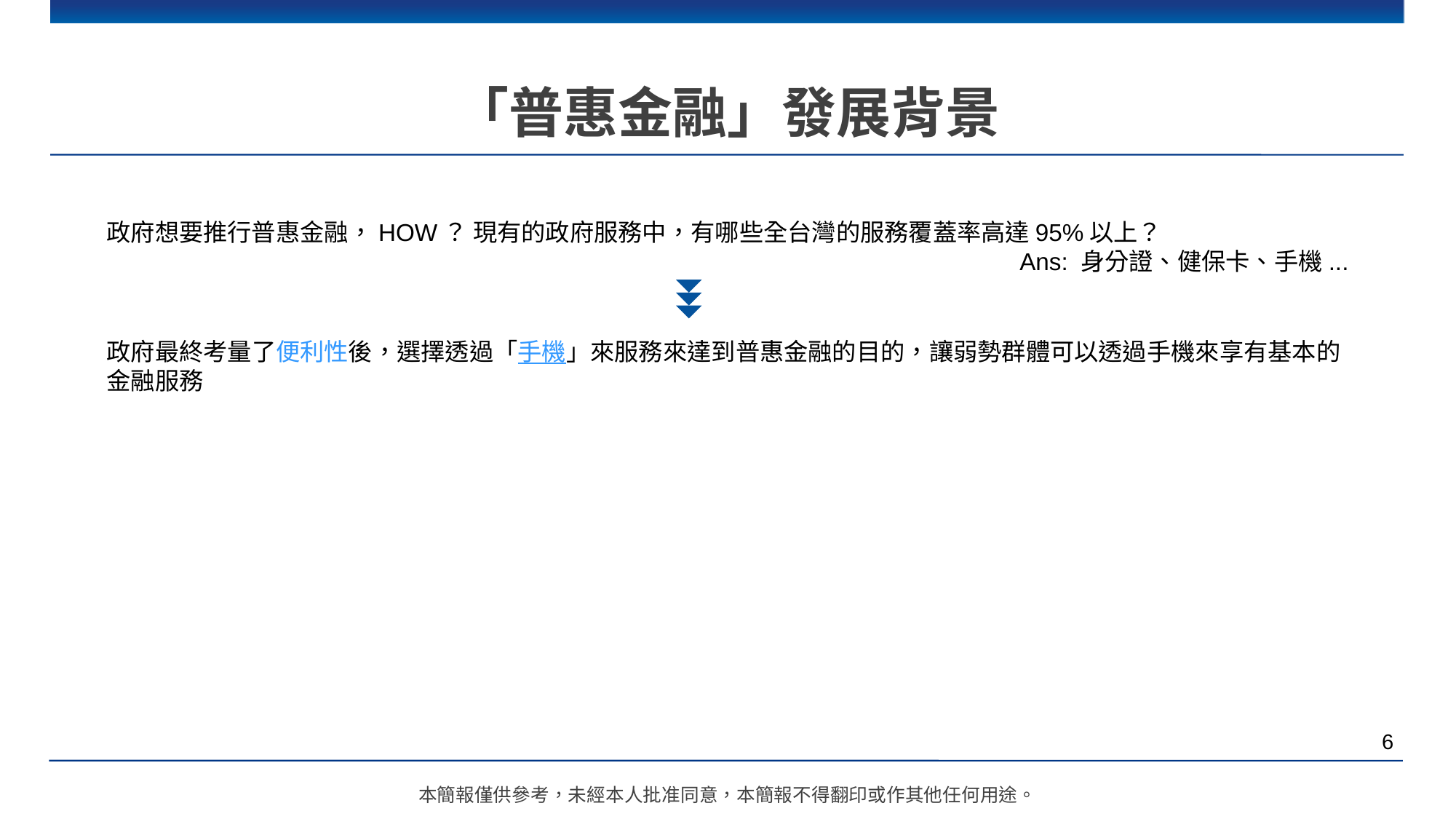

# 「普惠金融」發展背景
政府想要推行普惠金融，HOW？ 現有的政府服務中，有哪些全台灣的服務覆蓋率高達95%以上？
Ans: 身分證、健保卡、手機...

政府最終考量了便利性後，選擇透過「手機」來服務來達到普惠金融的目的，讓弱勢群體可以透過手機來享有基本的金融服務
6